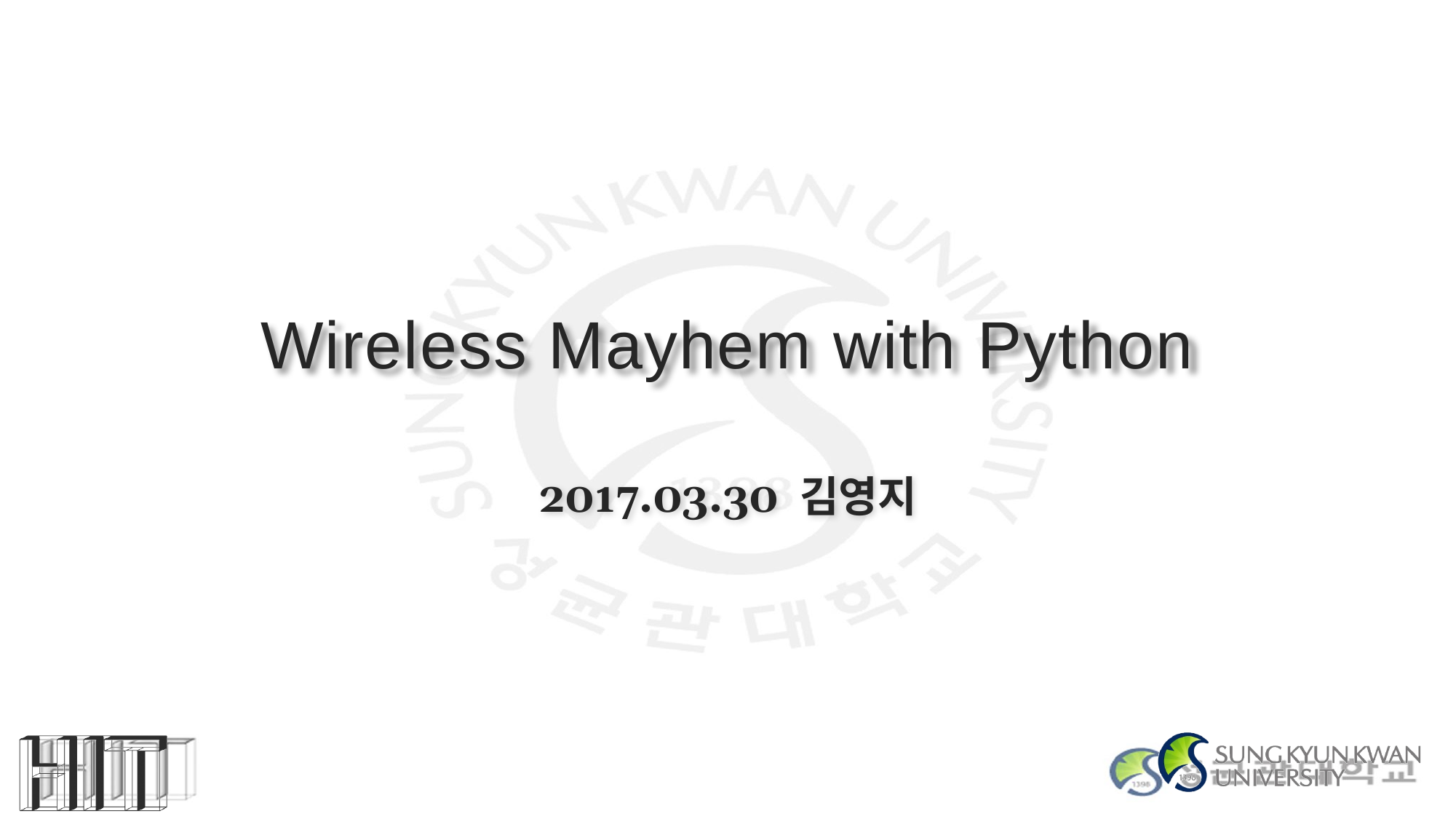

# Wireless Mayhem with Python
2017.03.30 김영지